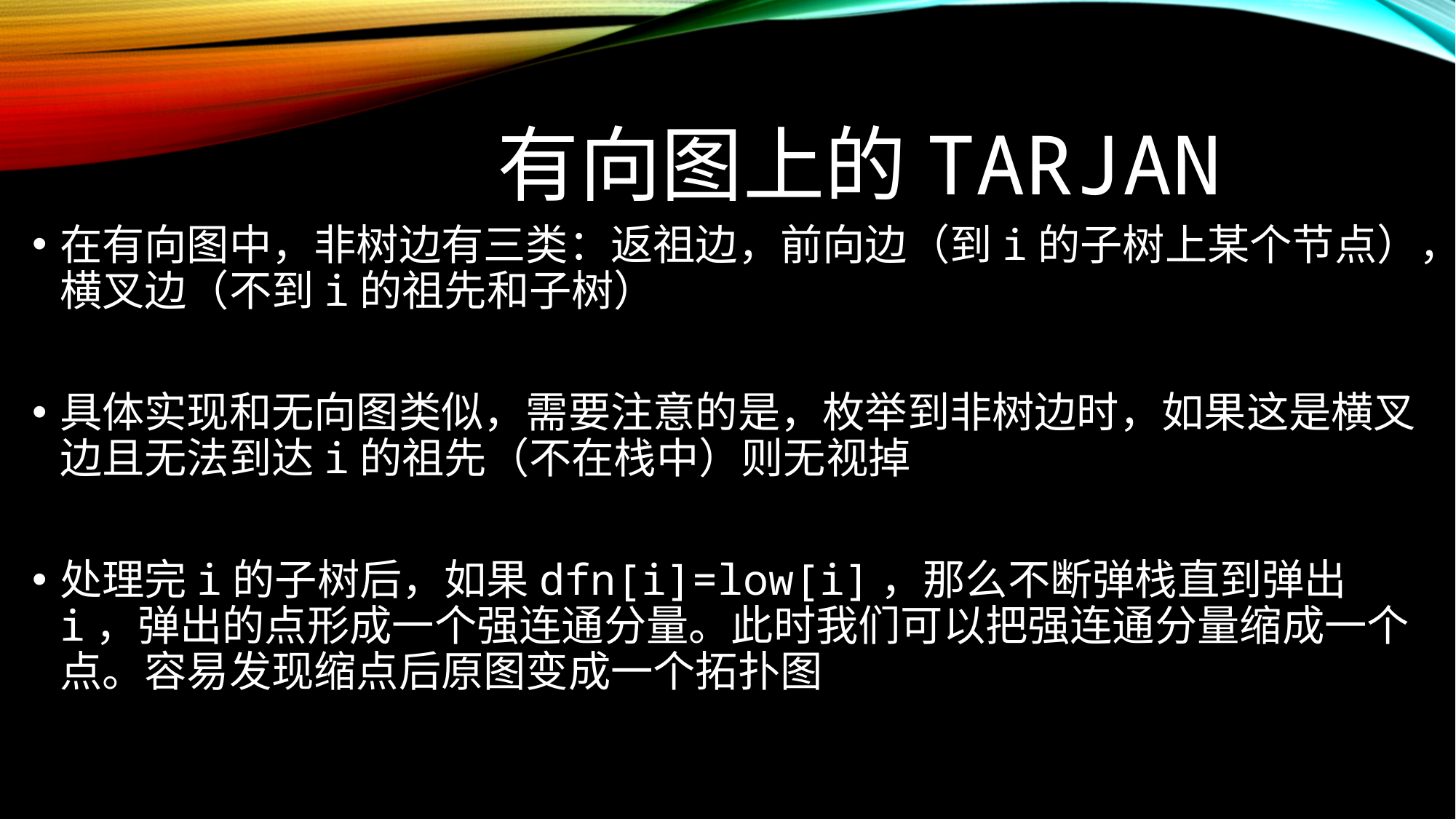

# 有向图上的Tarjan
在有向图中，非树边有三类：返祖边，前向边（到i的子树上某个节点），横叉边（不到i的祖先和子树）

具体实现和无向图类似，需要注意的是，枚举到非树边时，如果这是横叉边且无法到达i的祖先（不在栈中）则无视掉

处理完i的子树后，如果dfn[i]=low[i]，那么不断弹栈直到弹出i，弹出的点形成一个强连通分量。此时我们可以把强连通分量缩成一个点。容易发现缩点后原图变成一个拓扑图